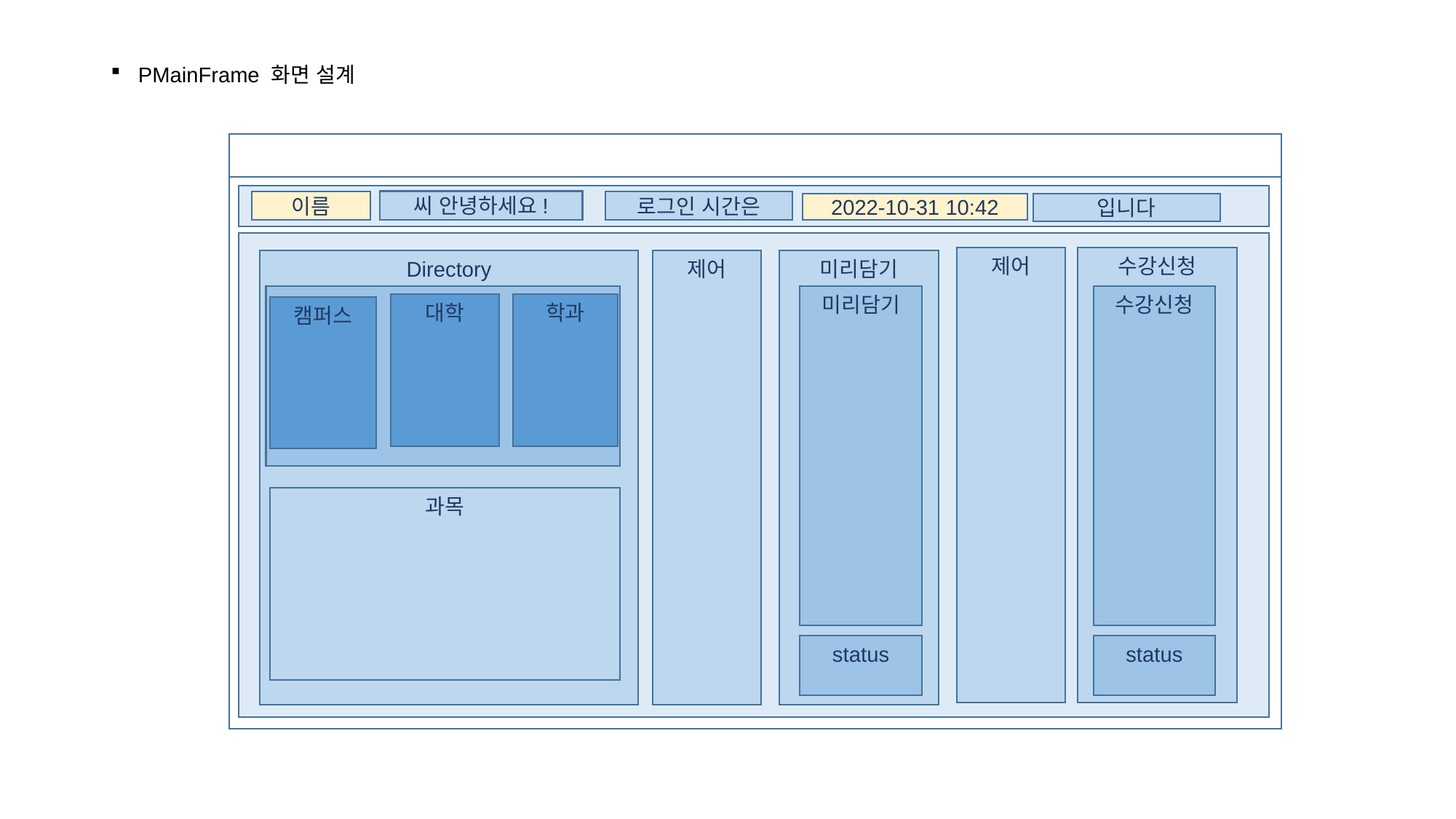

PMainFrame 화면 설계

씨 안녕하세요!
이름
로그인 시간은
2022-10-31 10:42
입니다

제어
수강신청
Directory
제어
미리담기
과목
미리담기
수강신청
대학
학과
캠퍼스
과목
status
status